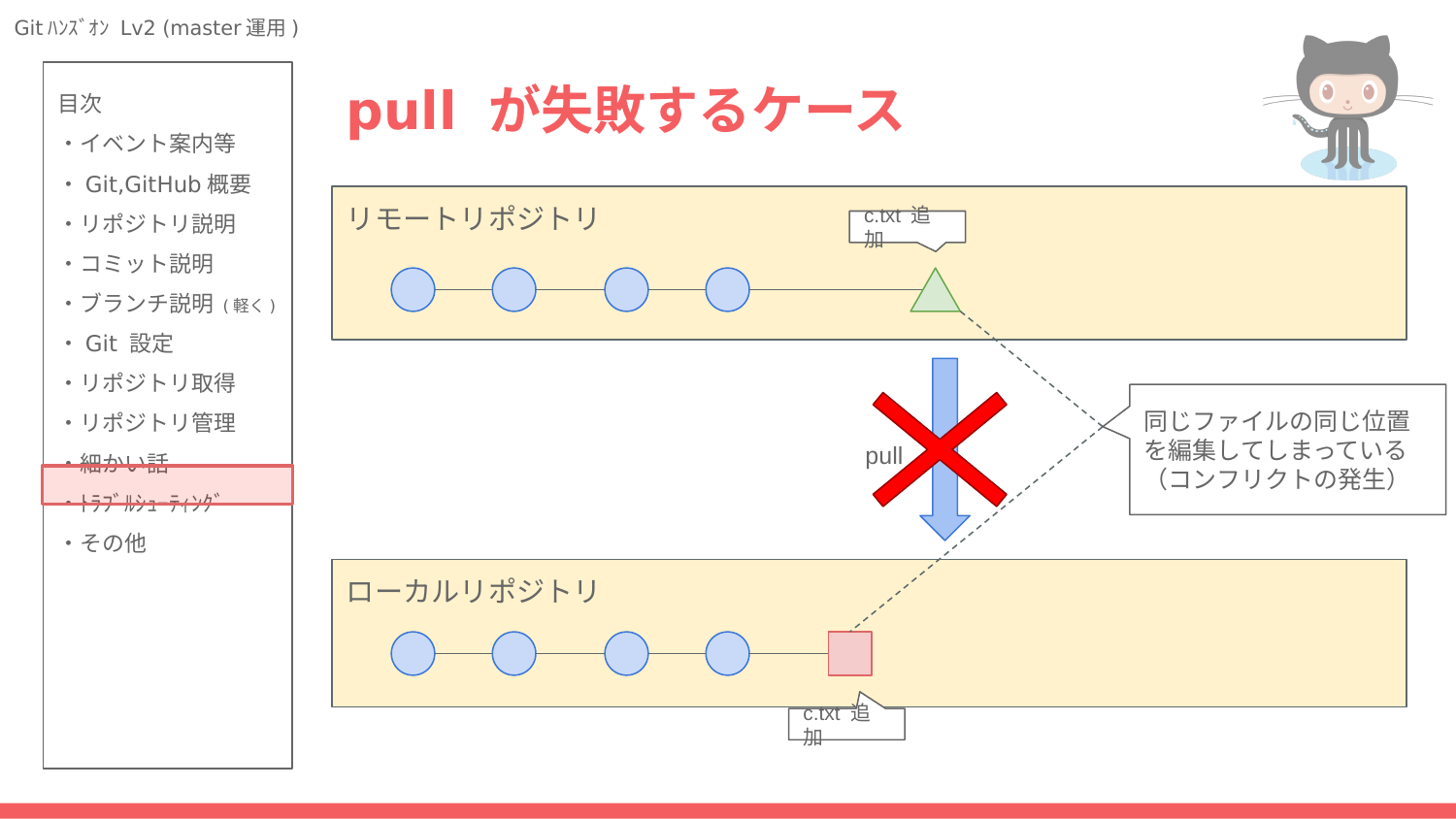

# pull が失敗するケース
リモートリポジトリ
c.txt 追加

同じファイルの同じ位置を編集してしまっている（コンフリクトの発生）

pull

ローカルリポジトリ

c.txt 追加